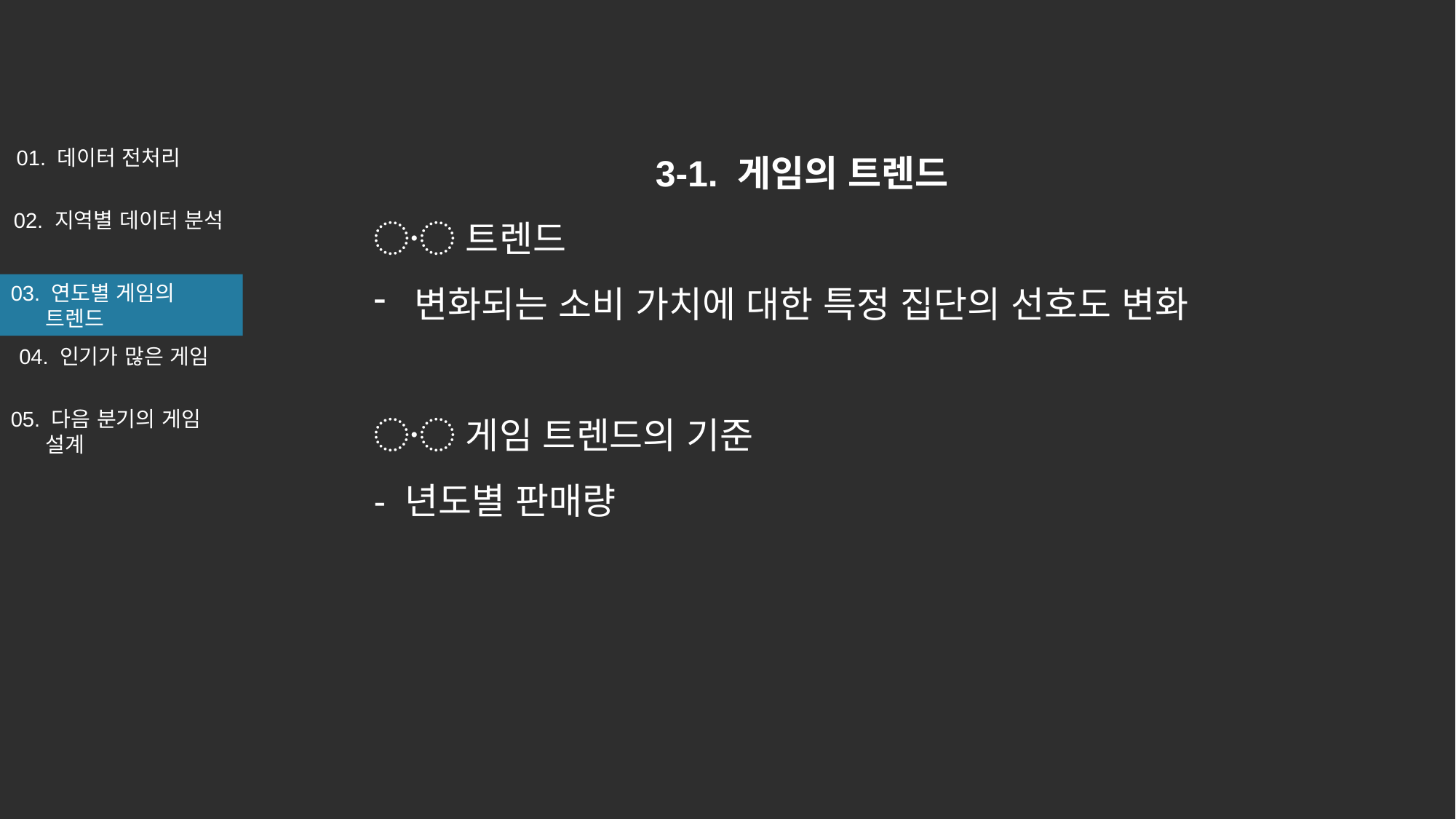

3-1. 게임의 트렌드
〮 트렌드
변화되는 소비 가치에 대한 특정 집단의 선호도 변화

〮 게임 트렌드의 기준
- 년도별 판매량
01. 데이터 전처리
02. 지역별 데이터 분석
03. 연도별 게임의
     트렌드
04. 인기가 많은 게임
05. 다음 분기의 게임
     설계